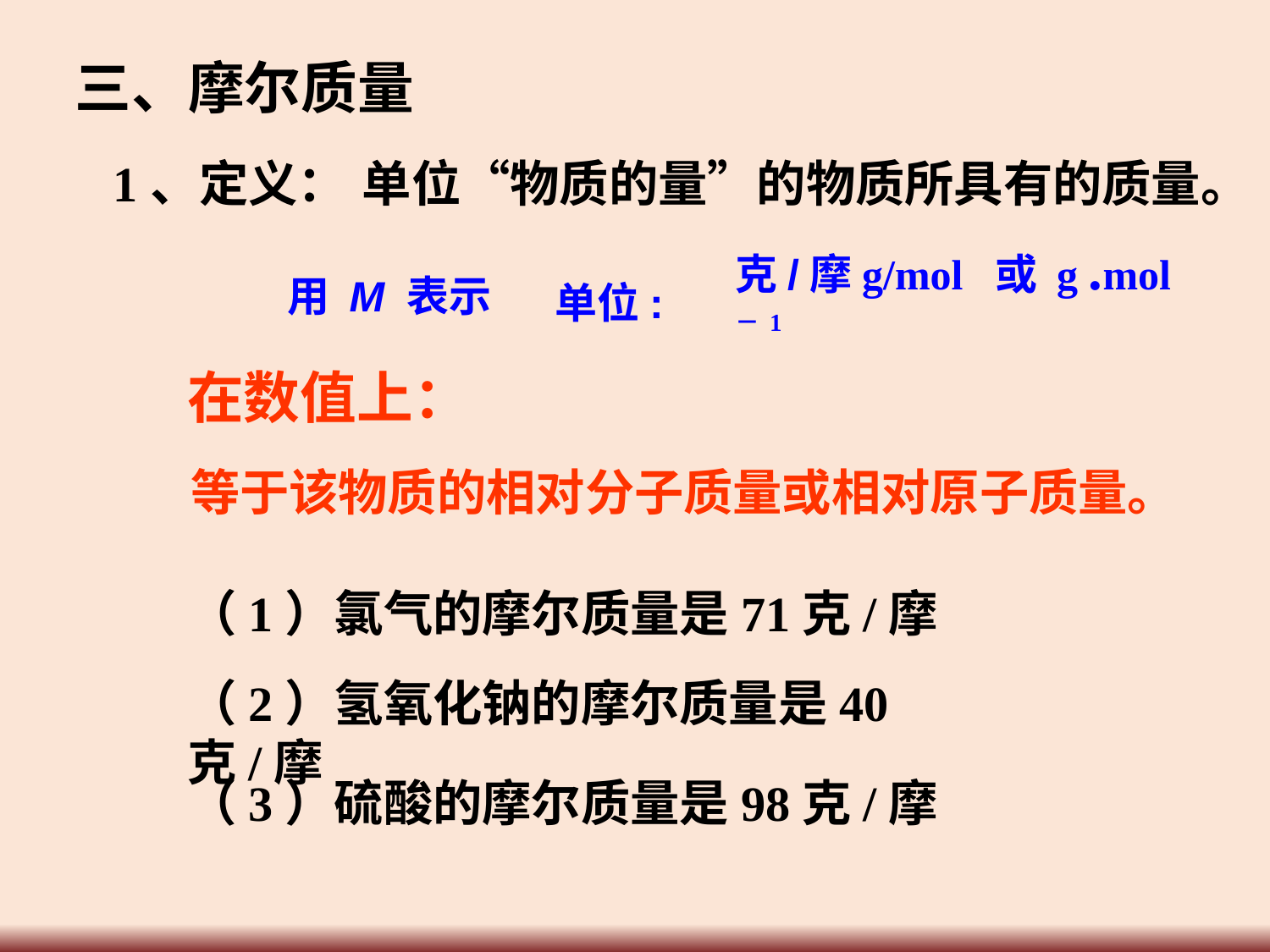

三、摩尔质量
1、定义：
单位“物质的量”的物质所具有的质量。
克/摩g/mol  或 g .mol－1
用 M 表示
单位:
在数值上：
等于该物质的相对分子质量或相对原子质量。
（1）氯气的摩尔质量是71克/摩
（2）氢氧化钠的摩尔质量是40克/摩
（3）硫酸的摩尔质量是98克/摩